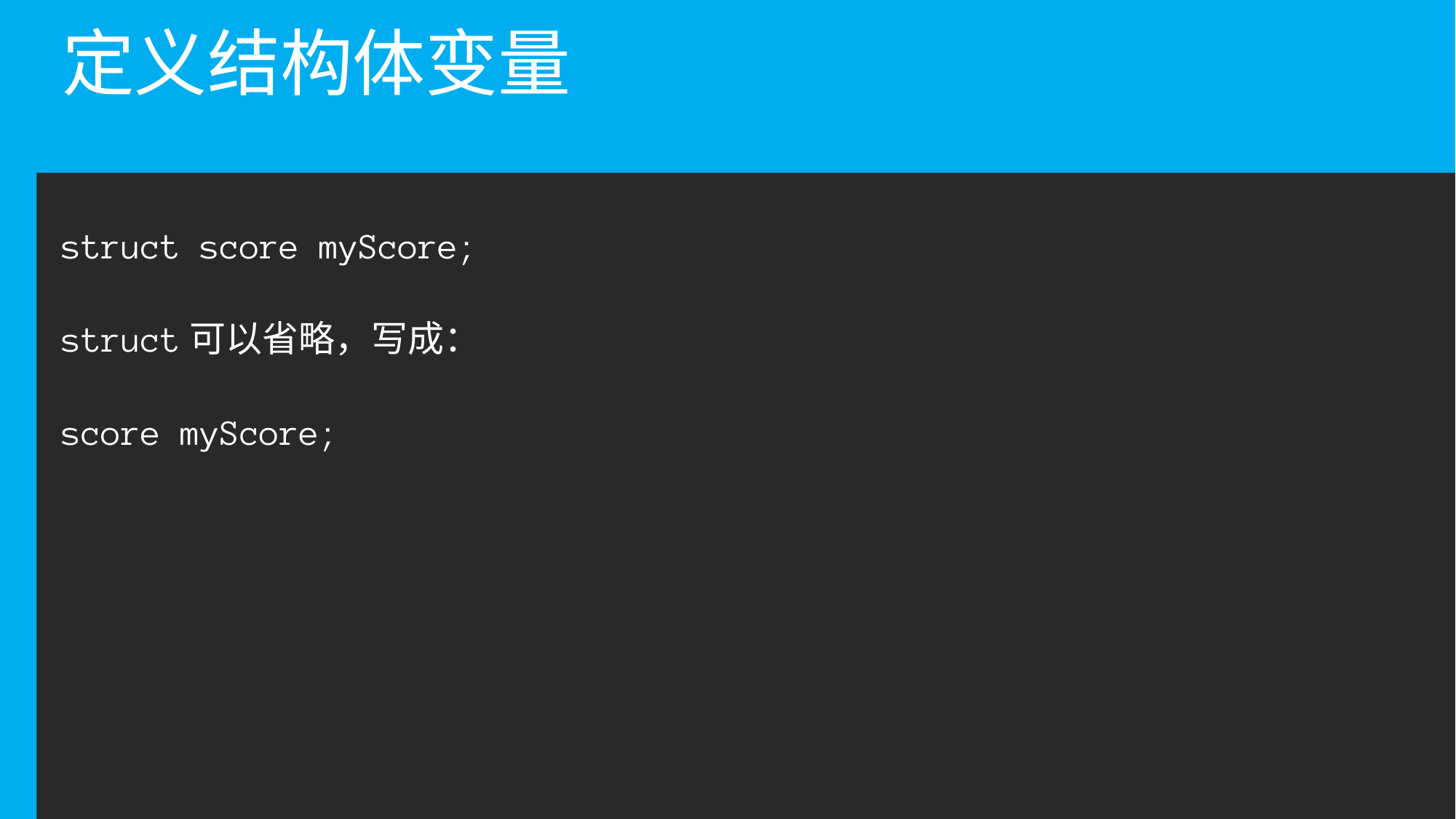

# 定义结构体变量
struct score myScore;

struct可以省略，写成：

score myScore;